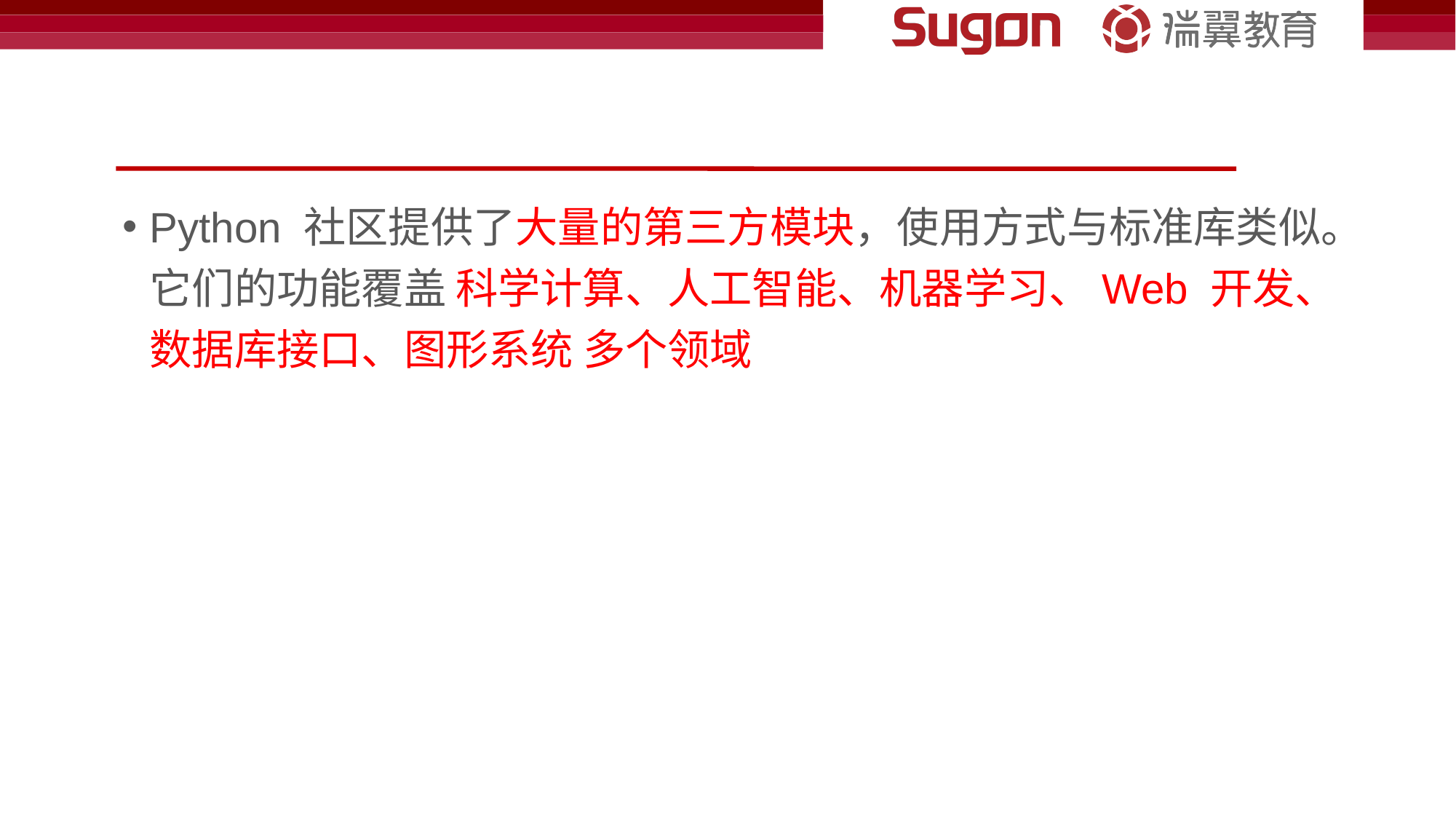

#
Python 社区提供了大量的第三方模块，使用方式与标准库类似。它们的功能覆盖 科学计算、人工智能、机器学习、Web 开发、数据库接口、图形系统 多个领域